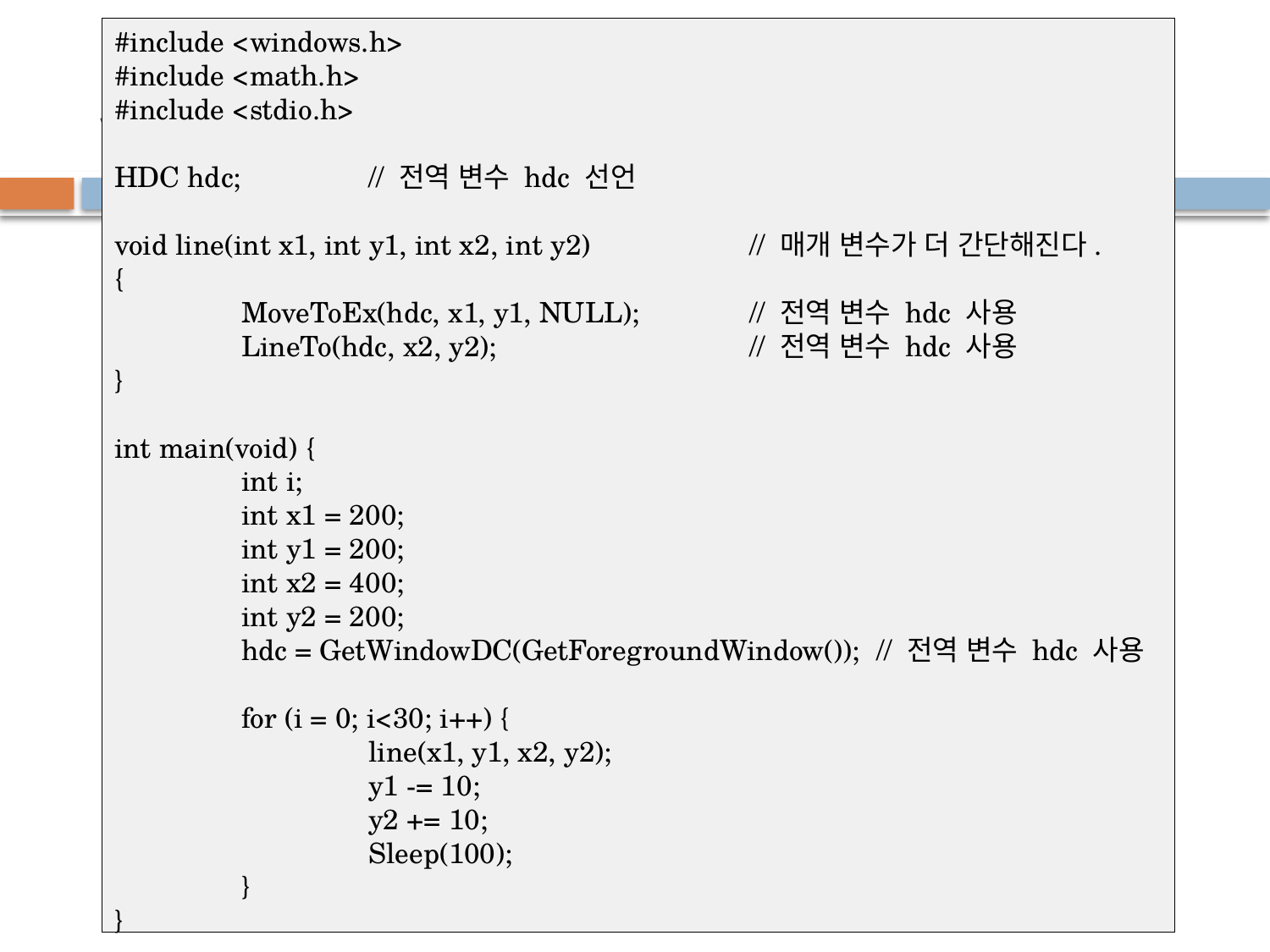

#include <windows.h>
#include <math.h>
#include <stdio.h>

HDC hdc; 	// 전역 변수 hdc 선언

void line(int x1, int y1, int x2, int y2)		// 매개 변수가 더 간단해진다.
{
	MoveToEx(hdc, x1, y1, NULL);	// 전역 변수 hdc 사용
	LineTo(hdc, x2, y2);		// 전역 변수 hdc 사용
}

int main(void) {
	int i;
	int x1 = 200;
	int y1 = 200;
	int x2 = 400;
	int y2 = 200;
	hdc = GetWindowDC(GetForegroundWindow());	// 전역 변수 hdc 사용

	for (i = 0; i<30; i++) {
		line(x1, y1, x2, y2);
		y1 -= 10;
		y2 += 10;
		Sleep(100);
	}
}
# Sol: